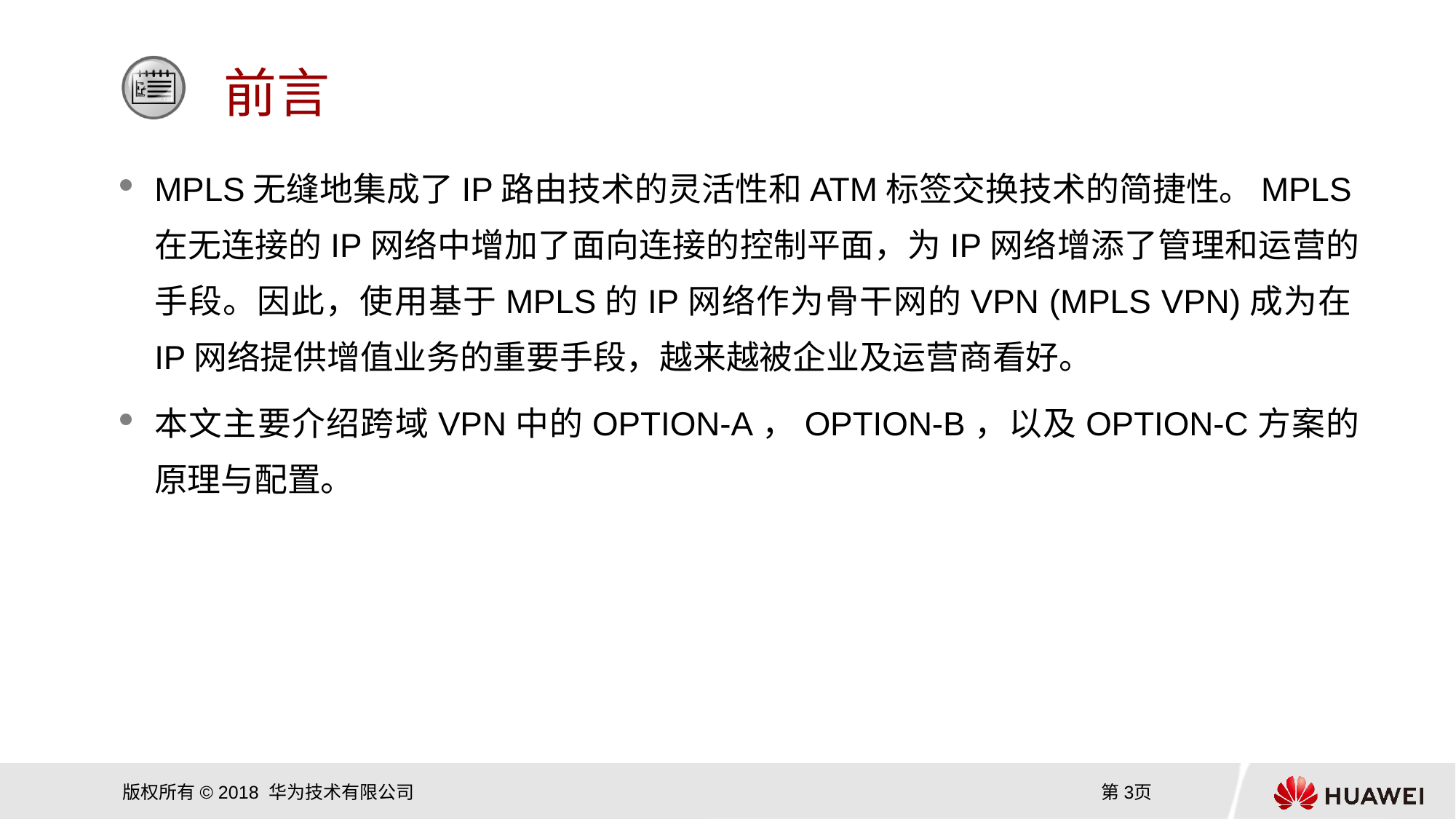

MPLS无缝地集成了IP路由技术的灵活性和ATM标签交换技术的简捷性。MPLS在无连接的IP网络中增加了面向连接的控制平面，为IP网络增添了管理和运营的手段。因此，使用基于MPLS的IP网络作为骨干网的VPN (MPLS VPN)成为在IP网络提供增值业务的重要手段，越来越被企业及运营商看好。
本文主要介绍跨域VPN中的OPTION-A，OPTION-B，以及OPTION-C方案的原理与配置。